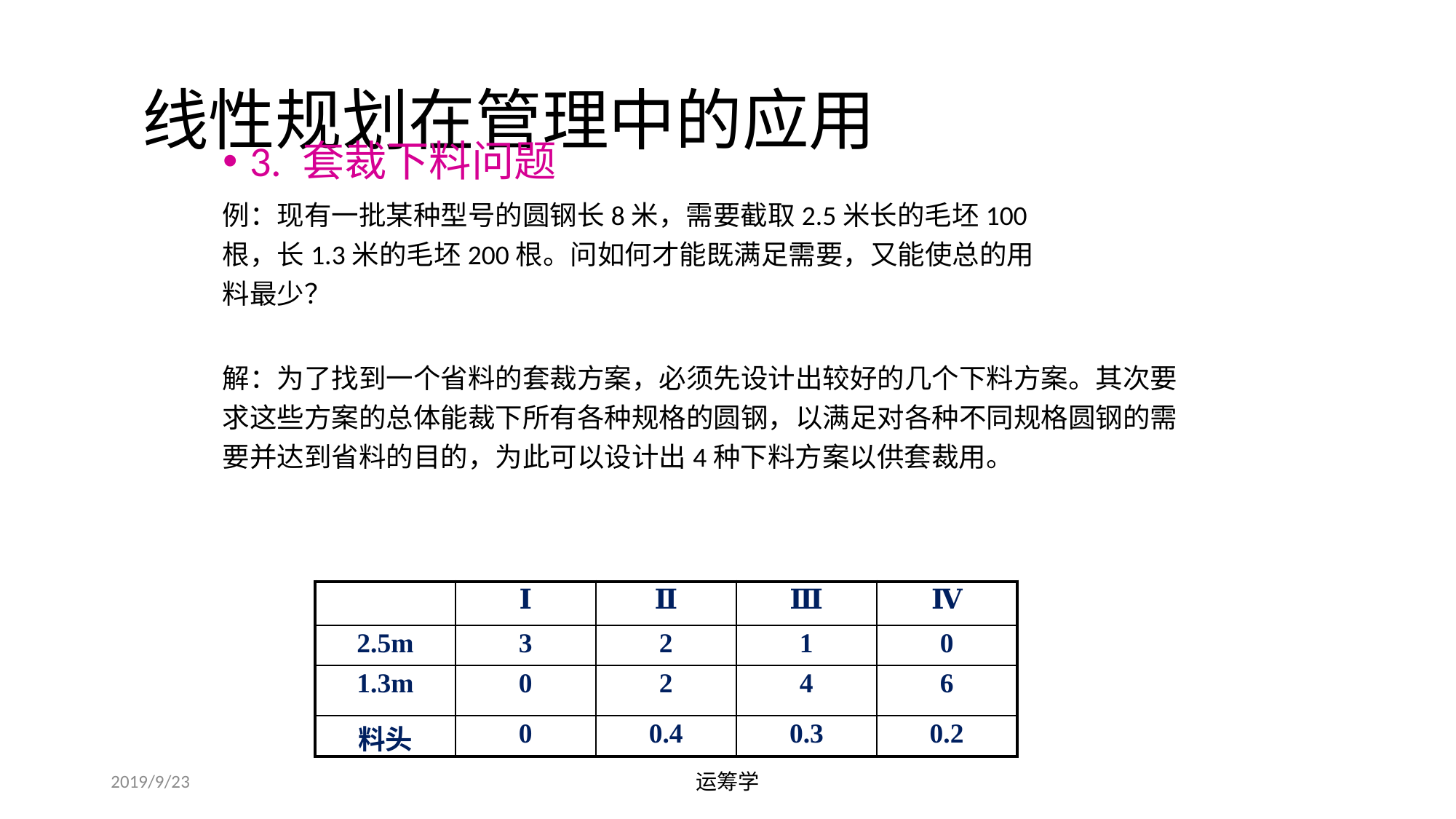

# 线性规划在管理中的应用
3. 套裁下料问题
例：现有一批某种型号的圆钢长8米，需要截取2.5米长的毛坯100根，长1.3米的毛坯200根。问如何才能既满足需要，又能使总的用料最少？
解：为了找到一个省料的套裁方案，必须先设计出较好的几个下料方案。其次要求这些方案的总体能裁下所有各种规格的圆钢，以满足对各种不同规格圆钢的需要并达到省料的目的，为此可以设计出4种下料方案以供套裁用。
|  | Ⅰ | Ⅱ | Ⅲ | Ⅳ |
| --- | --- | --- | --- | --- |
| 2.5m | 3 | 2 | 1 | 0 |
| 1.3m | 0 | 2 | 4 | 6 |
| 料头 | 0 | 0.4 | 0.3 | 0.2 |
2019/9/23
运筹学